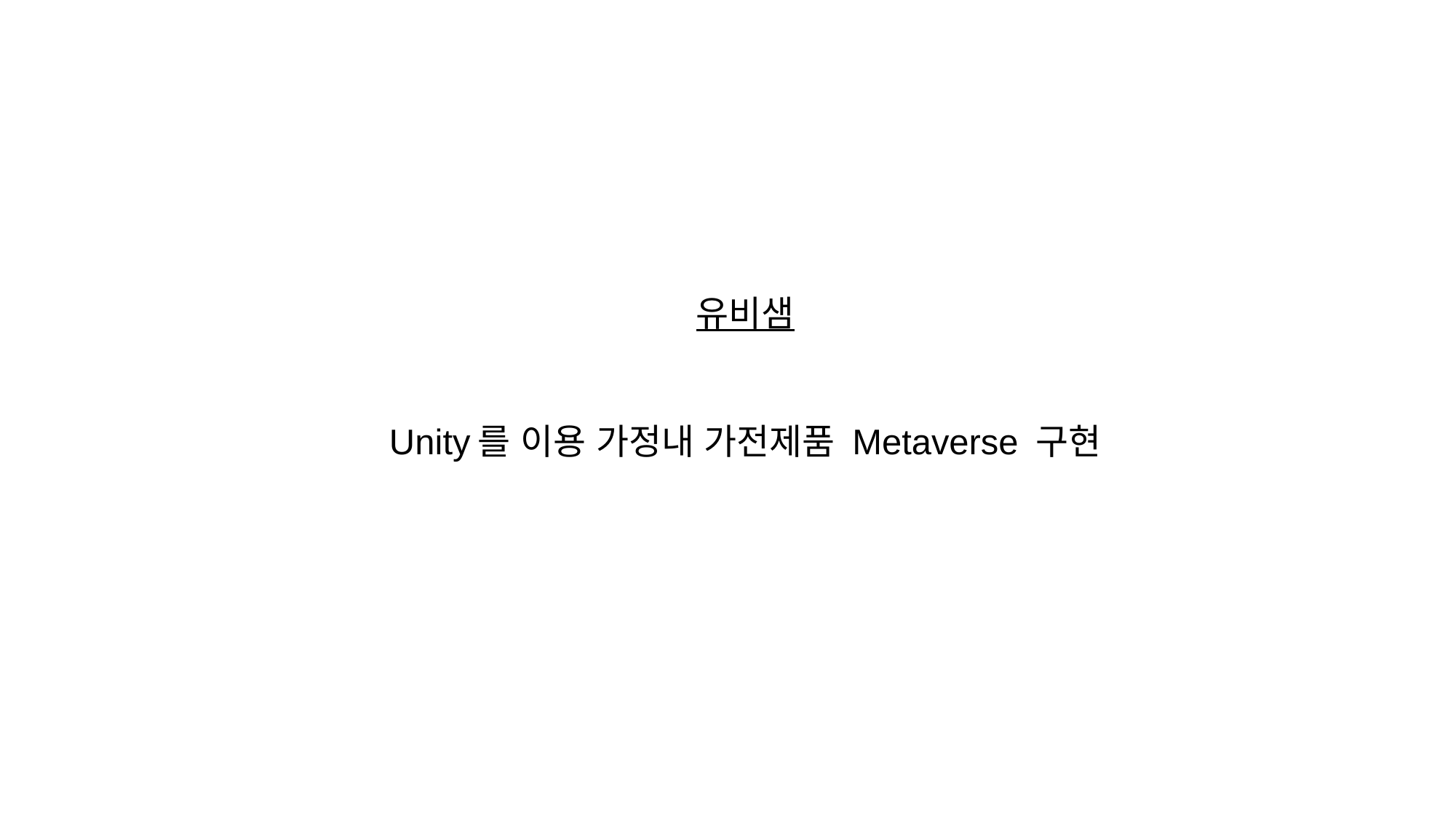

유비샘
Unity를 이용 가정내 가전제품 Metaverse 구현